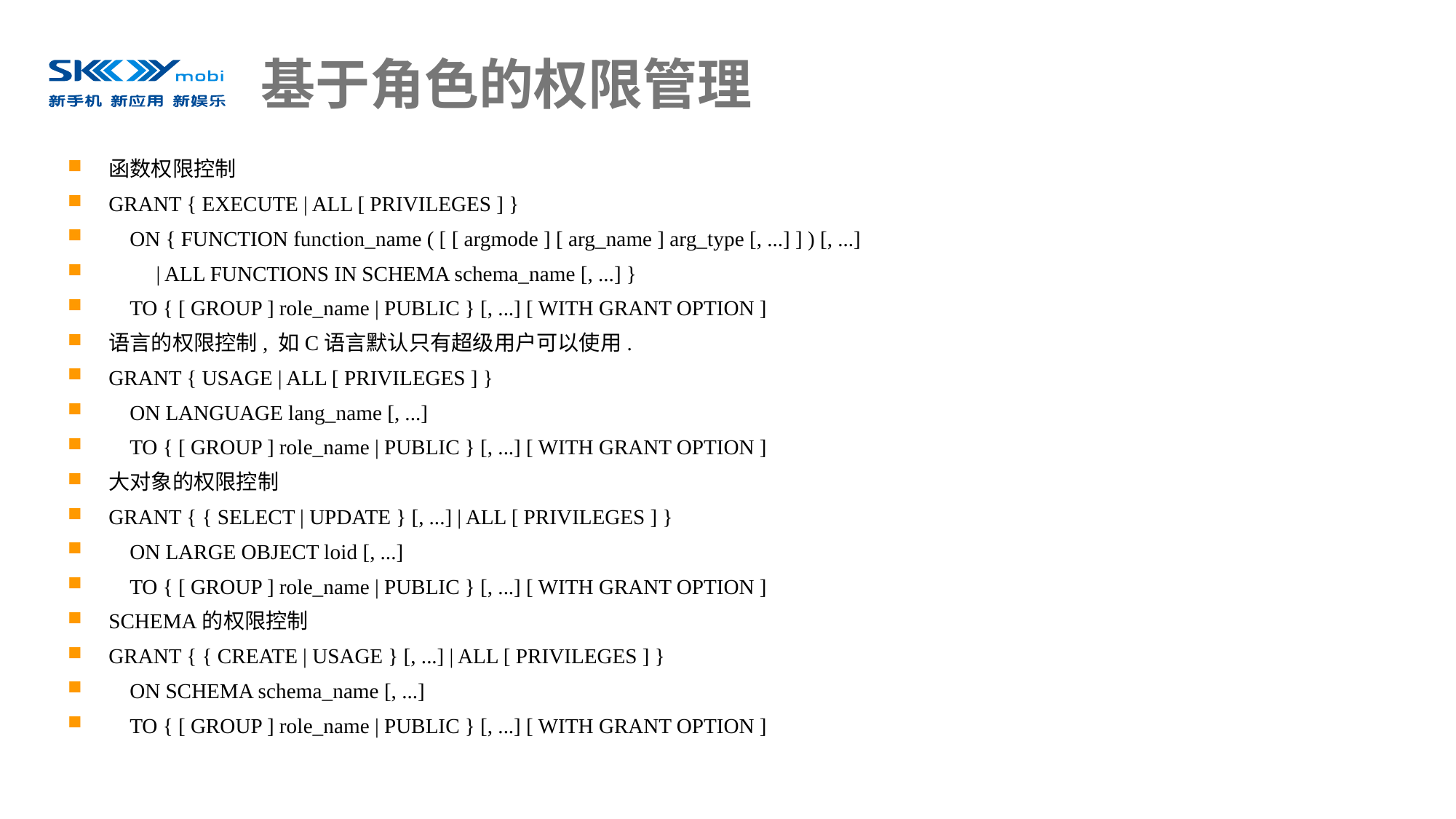

# 基于角色的权限管理
函数权限控制
GRANT { EXECUTE | ALL [ PRIVILEGES ] }
    ON { FUNCTION function_name ( [ [ argmode ] [ arg_name ] arg_type [, ...] ] ) [, ...]
         | ALL FUNCTIONS IN SCHEMA schema_name [, ...] }
    TO { [ GROUP ] role_name | PUBLIC } [, ...] [ WITH GRANT OPTION ]
语言的权限控制, 如C语言默认只有超级用户可以使用.
GRANT { USAGE | ALL [ PRIVILEGES ] }
    ON LANGUAGE lang_name [, ...]
    TO { [ GROUP ] role_name | PUBLIC } [, ...] [ WITH GRANT OPTION ]
大对象的权限控制
GRANT { { SELECT | UPDATE } [, ...] | ALL [ PRIVILEGES ] }
    ON LARGE OBJECT loid [, ...]
    TO { [ GROUP ] role_name | PUBLIC } [, ...] [ WITH GRANT OPTION ]
SCHEMA的权限控制
GRANT { { CREATE | USAGE } [, ...] | ALL [ PRIVILEGES ] }
    ON SCHEMA schema_name [, ...]
    TO { [ GROUP ] role_name | PUBLIC } [, ...] [ WITH GRANT OPTION ]